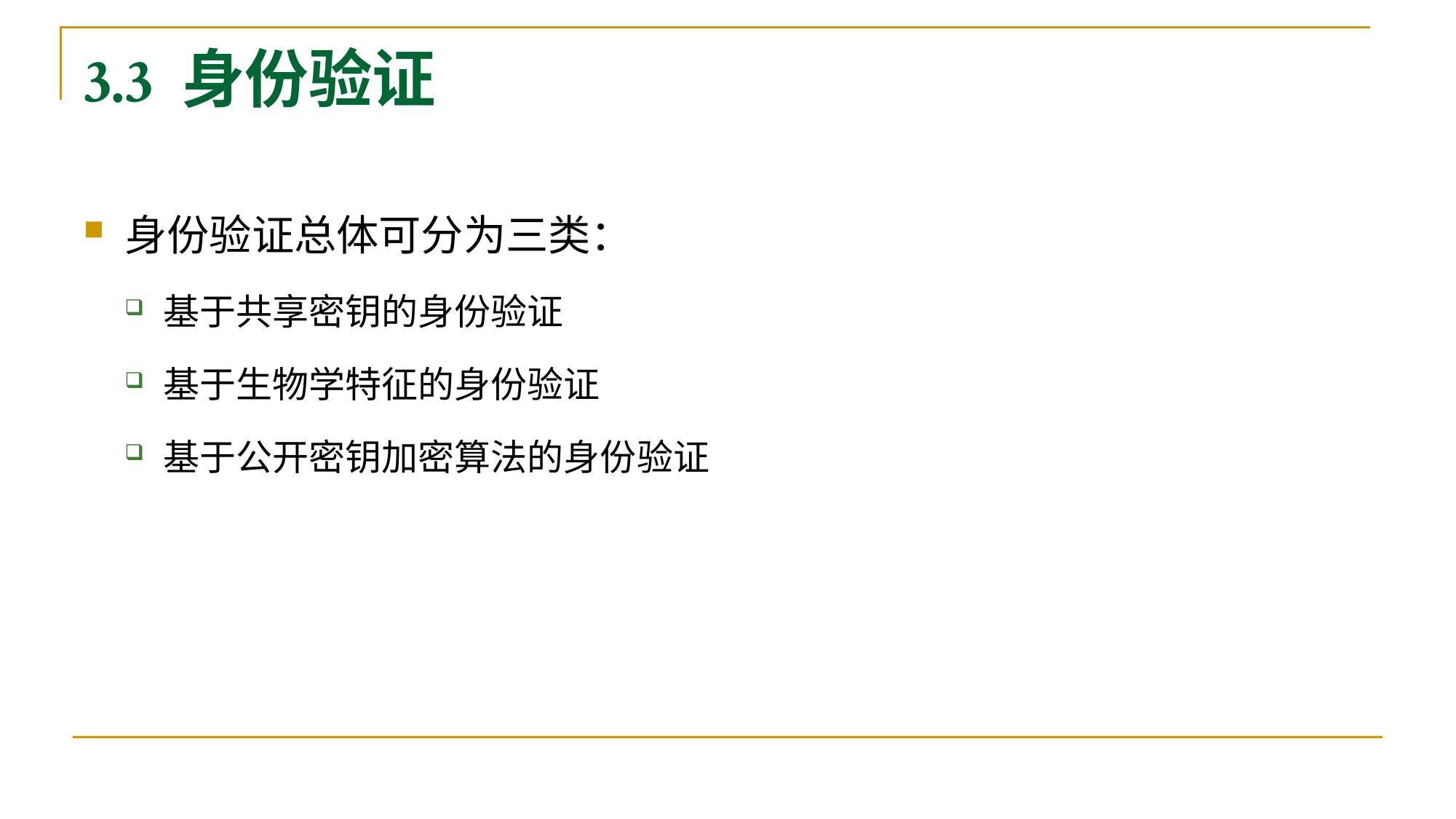

# 3.3 身份验证
身份验证总体可分为三类：
基于共享密钥的身份验证
基于生物学特征的身份验证
基于公开密钥加密算法的身份验证